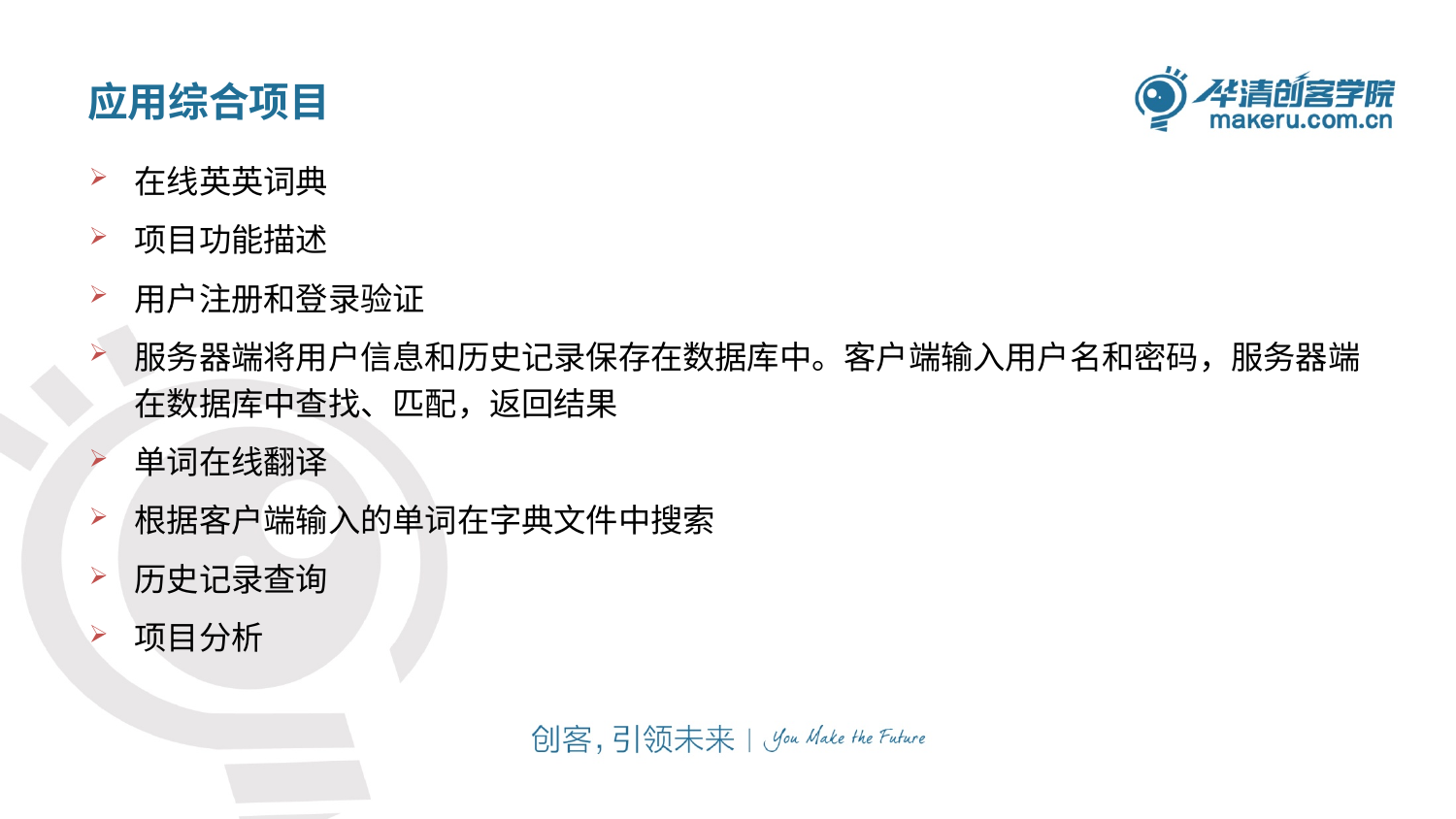

# 应用综合项目
在线英英词典
项目功能描述
用户注册和登录验证
服务器端将用户信息和历史记录保存在数据库中。客户端输入用户名和密码，服务器端在数据库中查找、匹配，返回结果
单词在线翻译
根据客户端输入的单词在字典文件中搜索
历史记录查询
项目分析